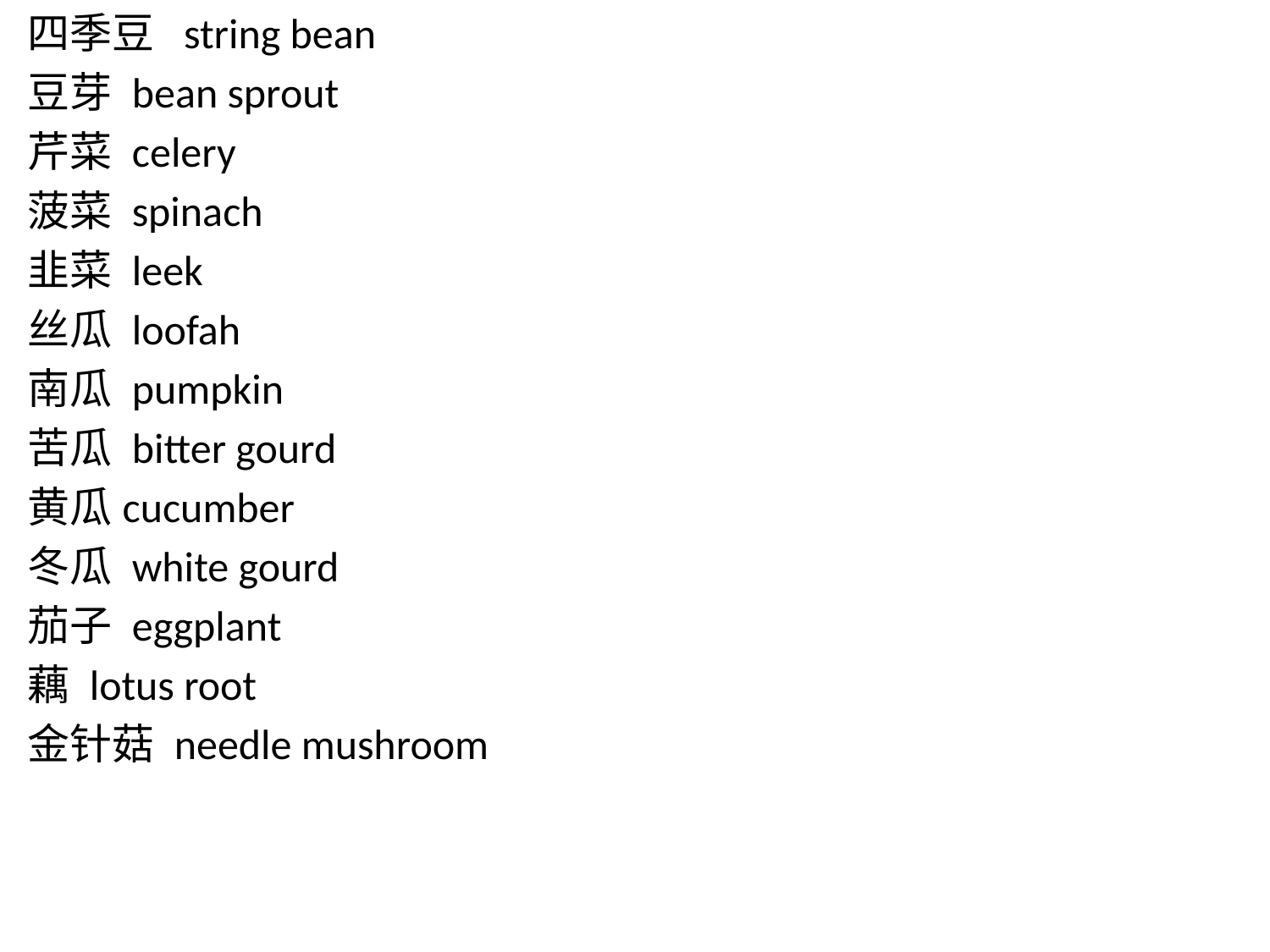

四季豆  string bean
豆芽 bean sprout
芹菜 celery
菠菜 spinach
韭菜 leek
丝瓜 loofah
南瓜 pumpkin
苦瓜 bitter gourd
黄瓜cucumber
冬瓜 white gourd
茄子 eggplant
藕 lotus root
金针菇 needle mushroom